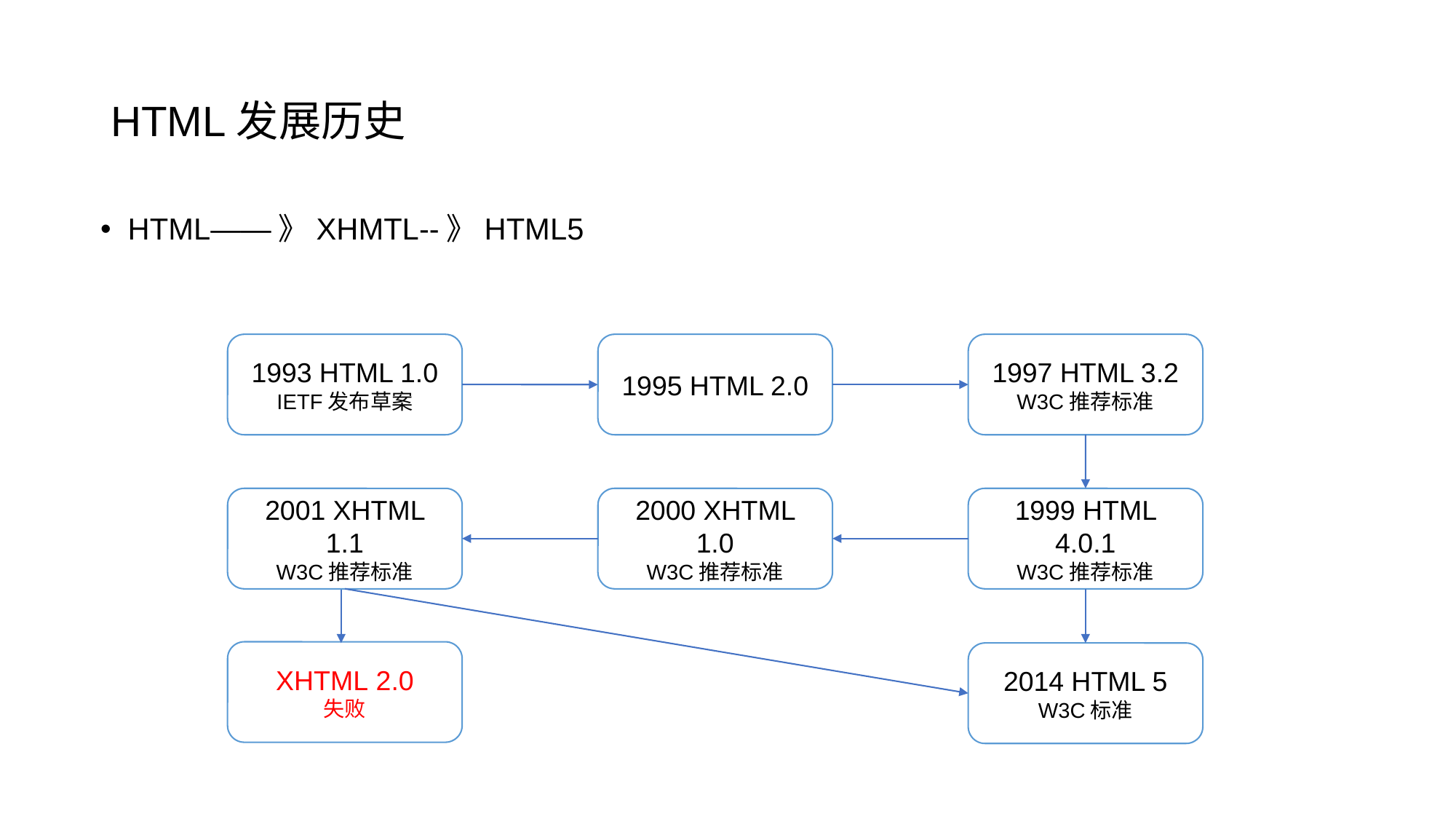

# HTML发展历史
HTML——》XHMTL--》HTML5
1993 HTML 1.0
IETF发布草案
1995 HTML 2.0
1997 HTML 3.2
W3C推荐标准
2001 XHTML 1.1
W3C推荐标准
2000 XHTML 1.0
W3C推荐标准
1999 HTML 4.0.1
W3C推荐标准
XHTML 2.0
失败
2014 HTML 5
W3C标准